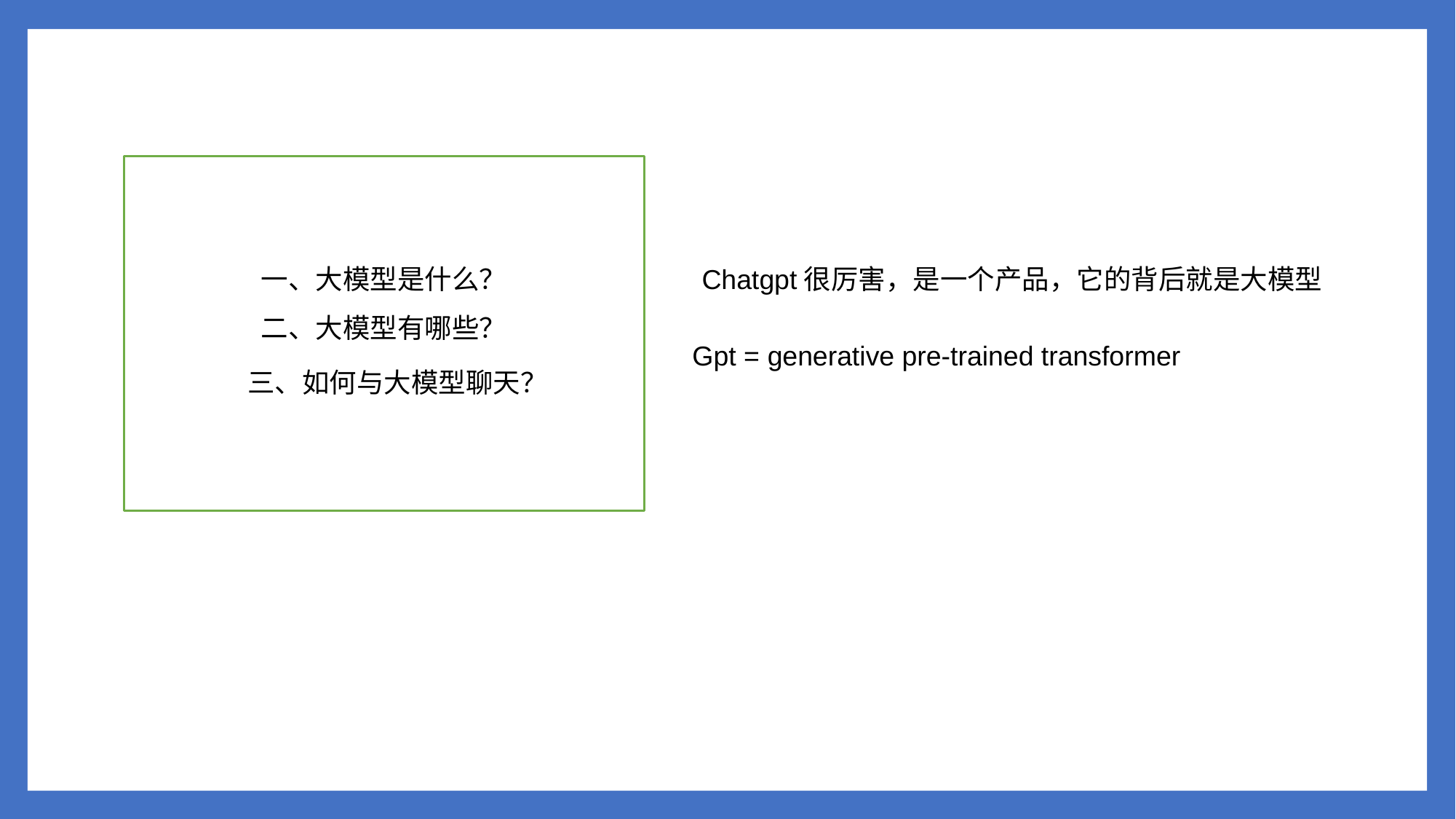

一、大模型是什么？
Chatgpt很厉害，是一个产品，它的背后就是大模型
二、大模型有哪些？
Gpt = generative pre-trained transformer
三、如何与大模型聊天？